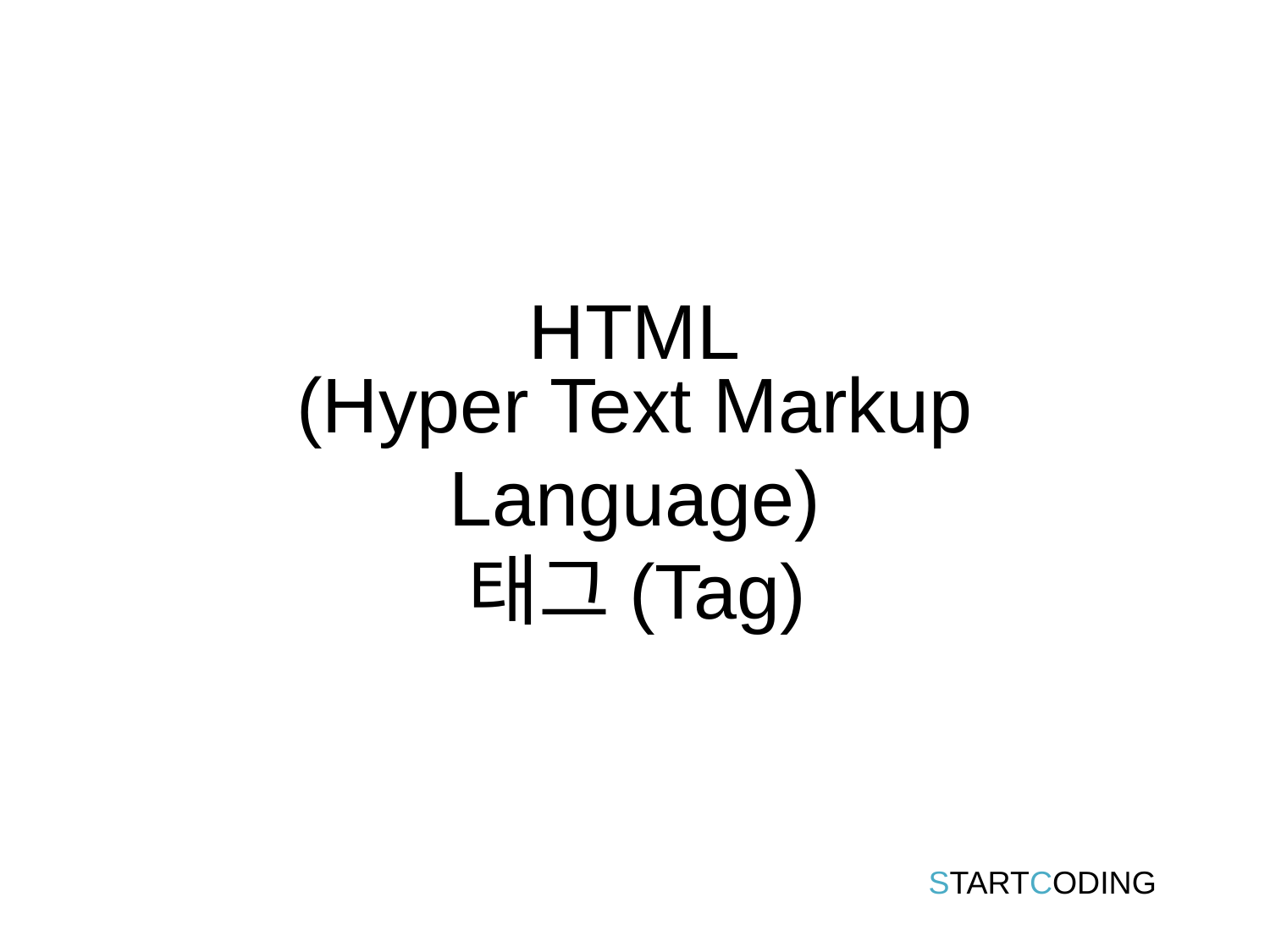

# HTML
(Hyper Text Markup Language)
태그(Tag)
STARTCODING